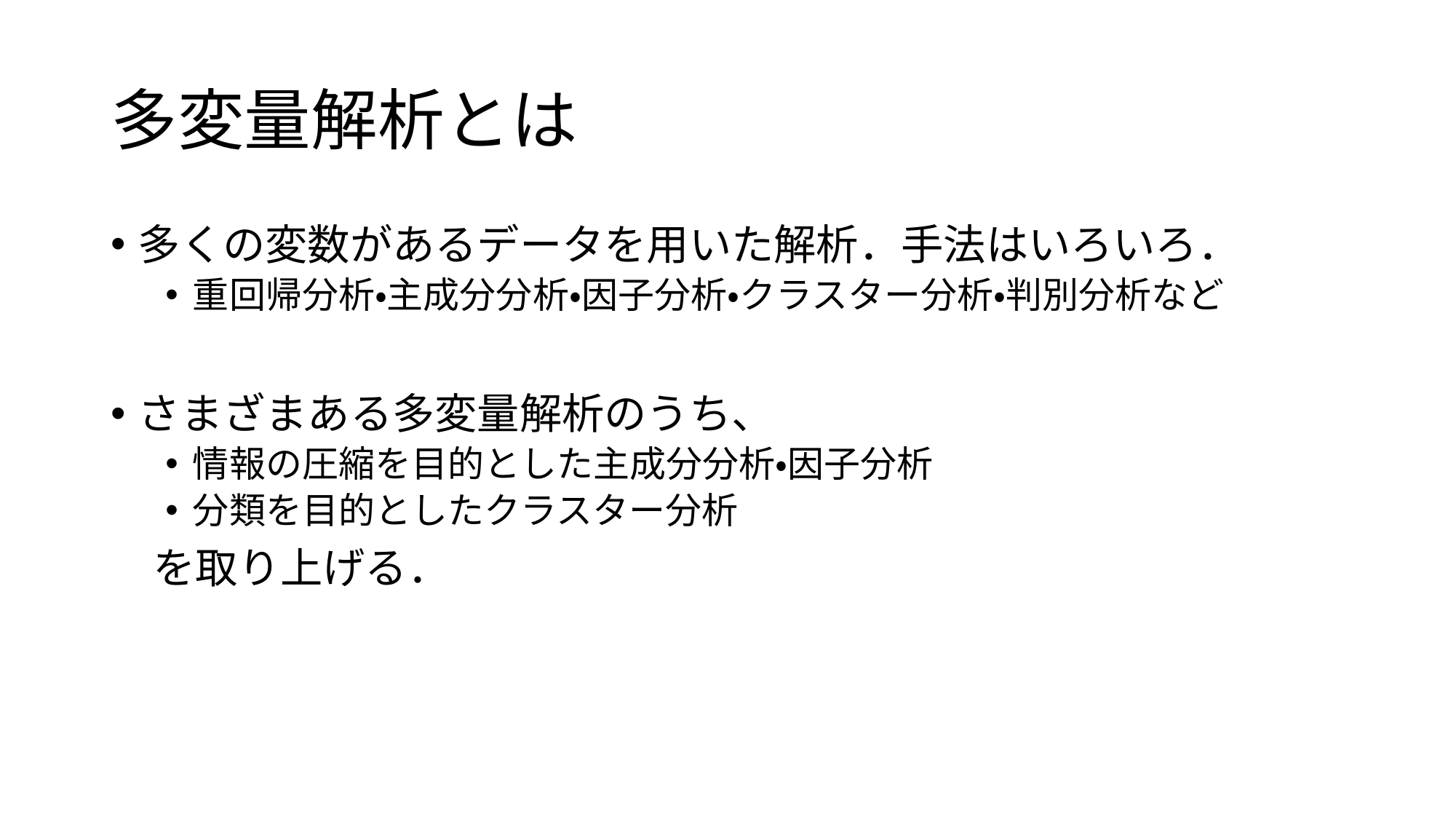

# 多変量解析とは
多くの変数があるデータを用いた解析．手法はいろいろ．
重回帰分析・主成分分析・因子分析・クラスター分析・判別分析など

さまざまある多変量解析のうち、
情報の圧縮を目的とした主成分分析・因子分析
分類を目的としたクラスター分析
　を取り上げる．